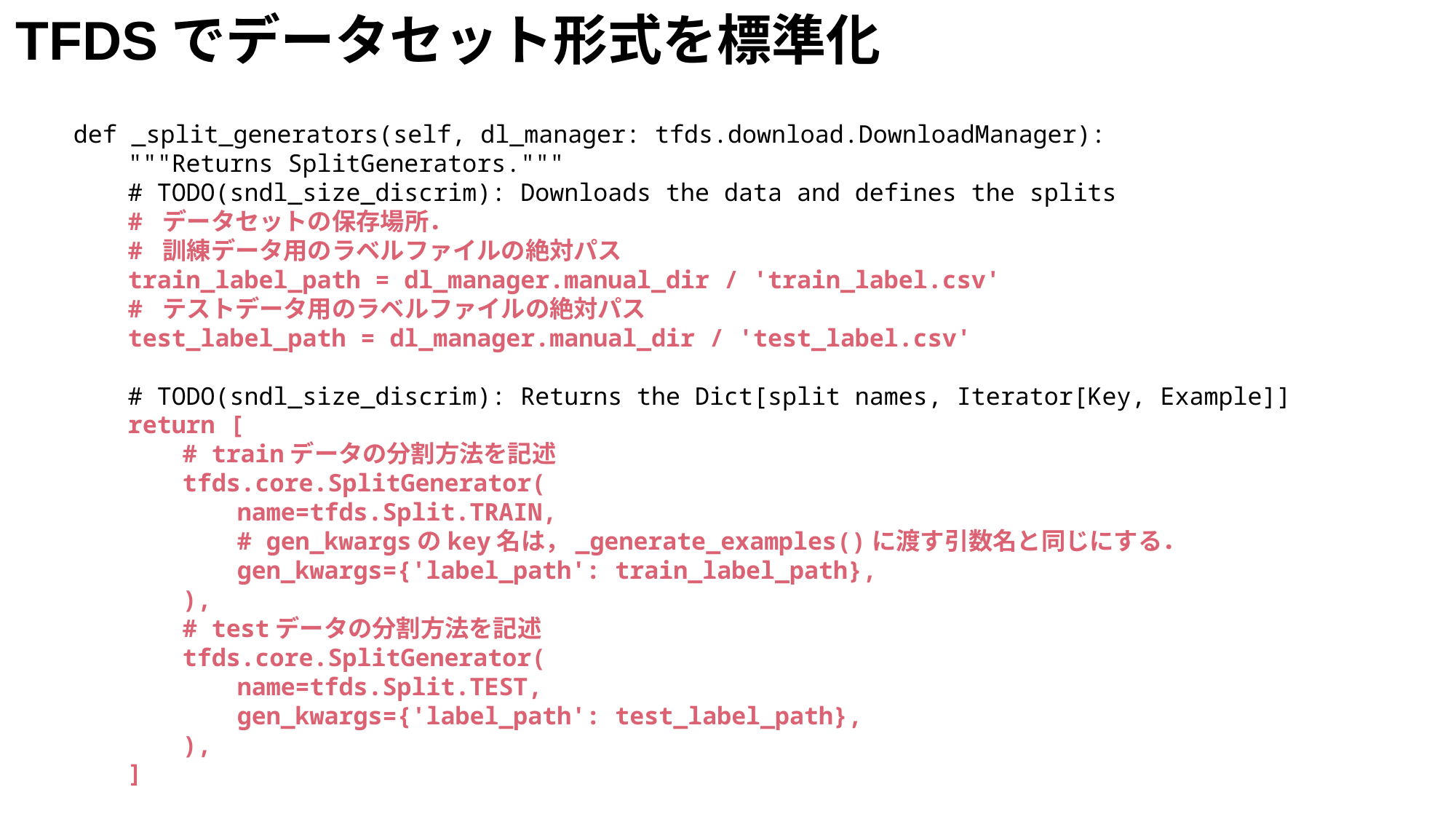

TFDSでデータセット形式を標準化
def _split_generators(self, dl_manager: tfds.download.DownloadManager):
"""Returns SplitGenerators."""
# TODO(sndl_size_discrim): Downloads the data and defines the splits
# データセットの保存場所．
# 訓練データ用のラベルファイルの絶対パス
train_label_path = dl_manager.manual_dir / 'train_label.csv'
# テストデータ用のラベルファイルの絶対パス
test_label_path = dl_manager.manual_dir / 'test_label.csv'
# TODO(sndl_size_discrim): Returns the Dict[split names, Iterator[Key, Example]]
return [
# trainデータの分割方法を記述
tfds.core.SplitGenerator(
name=tfds.Split.TRAIN,
# gen_kwargsのkey名は，_generate_examples()に渡す引数名と同じにする．
gen_kwargs={'label_path': train_label_path},
),
# testデータの分割方法を記述
tfds.core.SplitGenerator(
name=tfds.Split.TEST,
gen_kwargs={'label_path': test_label_path},
),
]